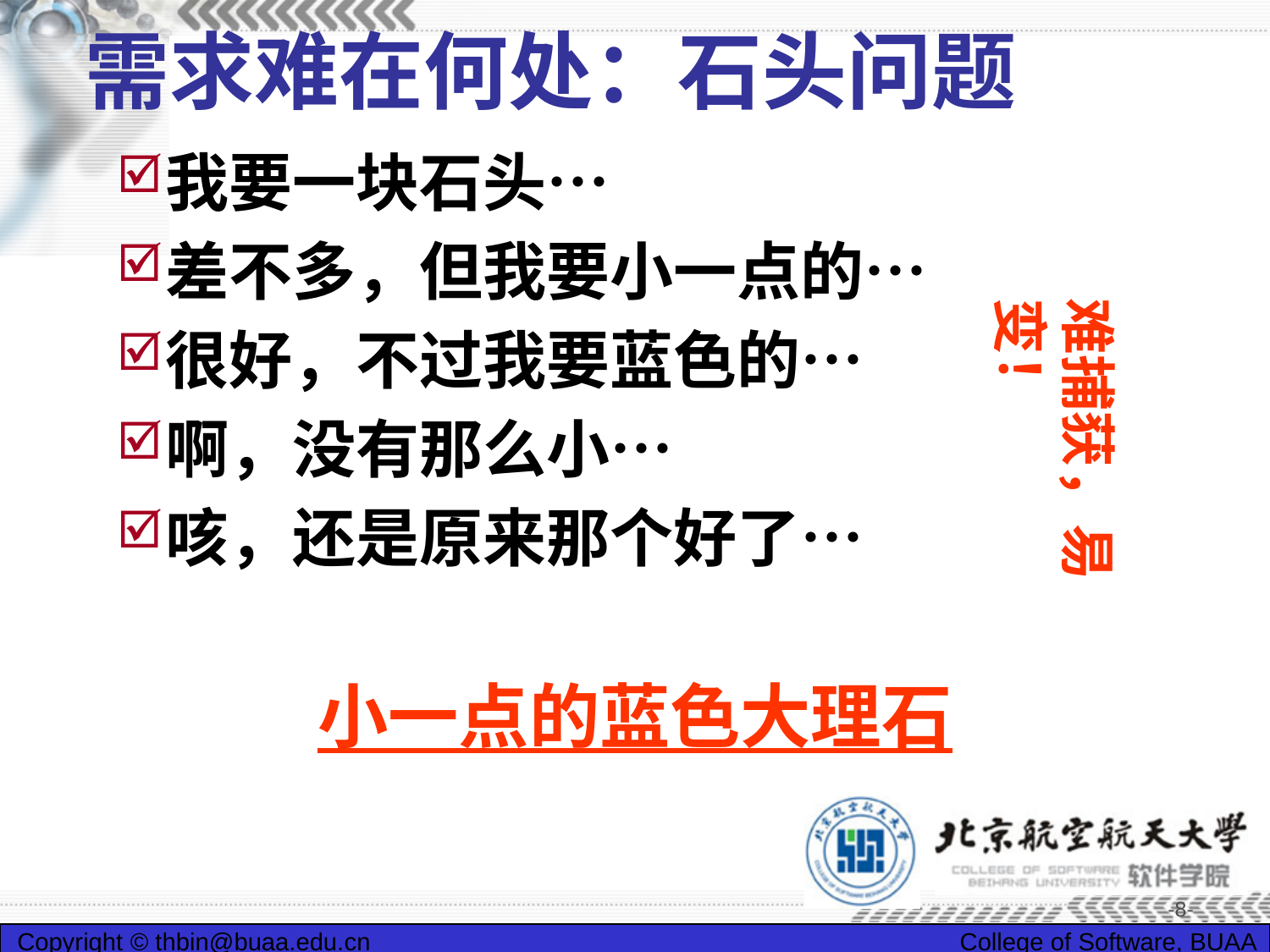

# 需求难在何处：石头问题
我要一块石头…
差不多，但我要小一点的…
很好，不过我要蓝色的…
啊，没有那么小…
咳，还是原来那个好了…
难捕获，易变！
小一点的蓝色大理石
-8-